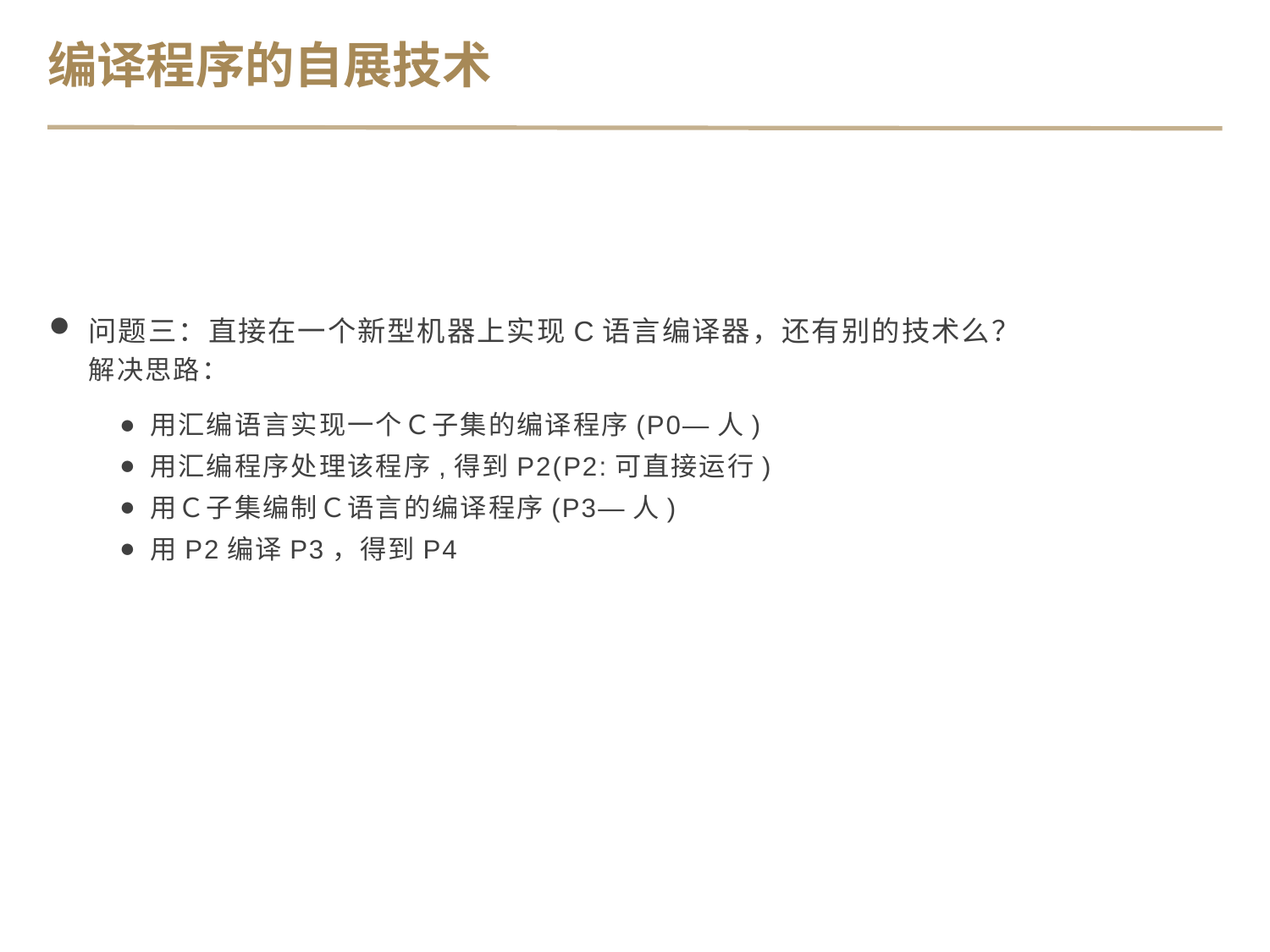

编译程序的自展技术
问题三：直接在一个新型机器上实现C语言编译器，还有别的技术么？
解决思路：
用汇编语言实现一个Ｃ子集的编译程序(P0—人)
用汇编程序处理该程序,得到P2(P2:可直接运行)
用Ｃ子集编制Ｃ语言的编译程序(P3—人)
用P2编译P3，得到P4